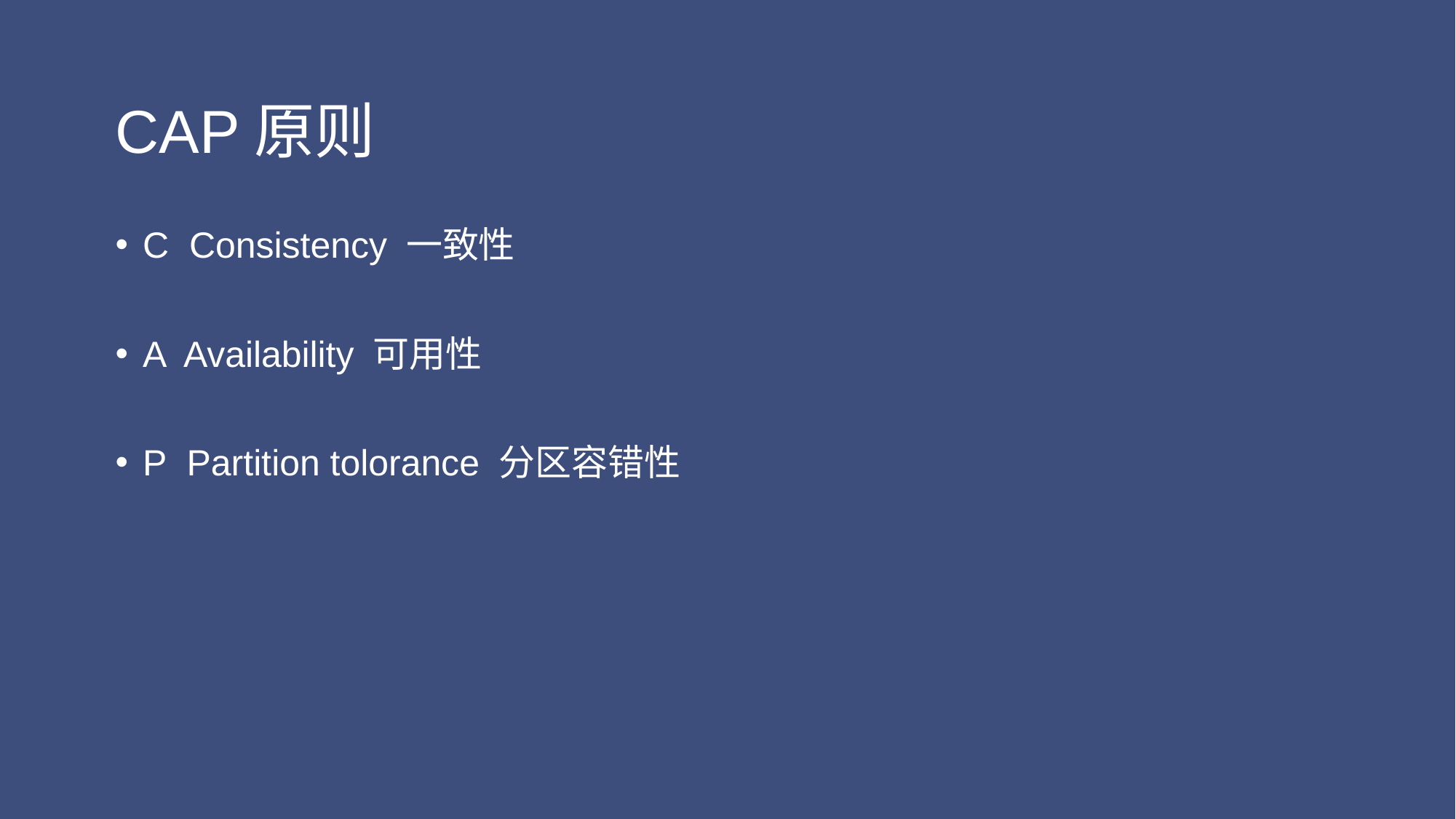

# CAP原则
C  Consistency 一致性

A  Availability 可用性

P  Partition tolorance 分区容错性